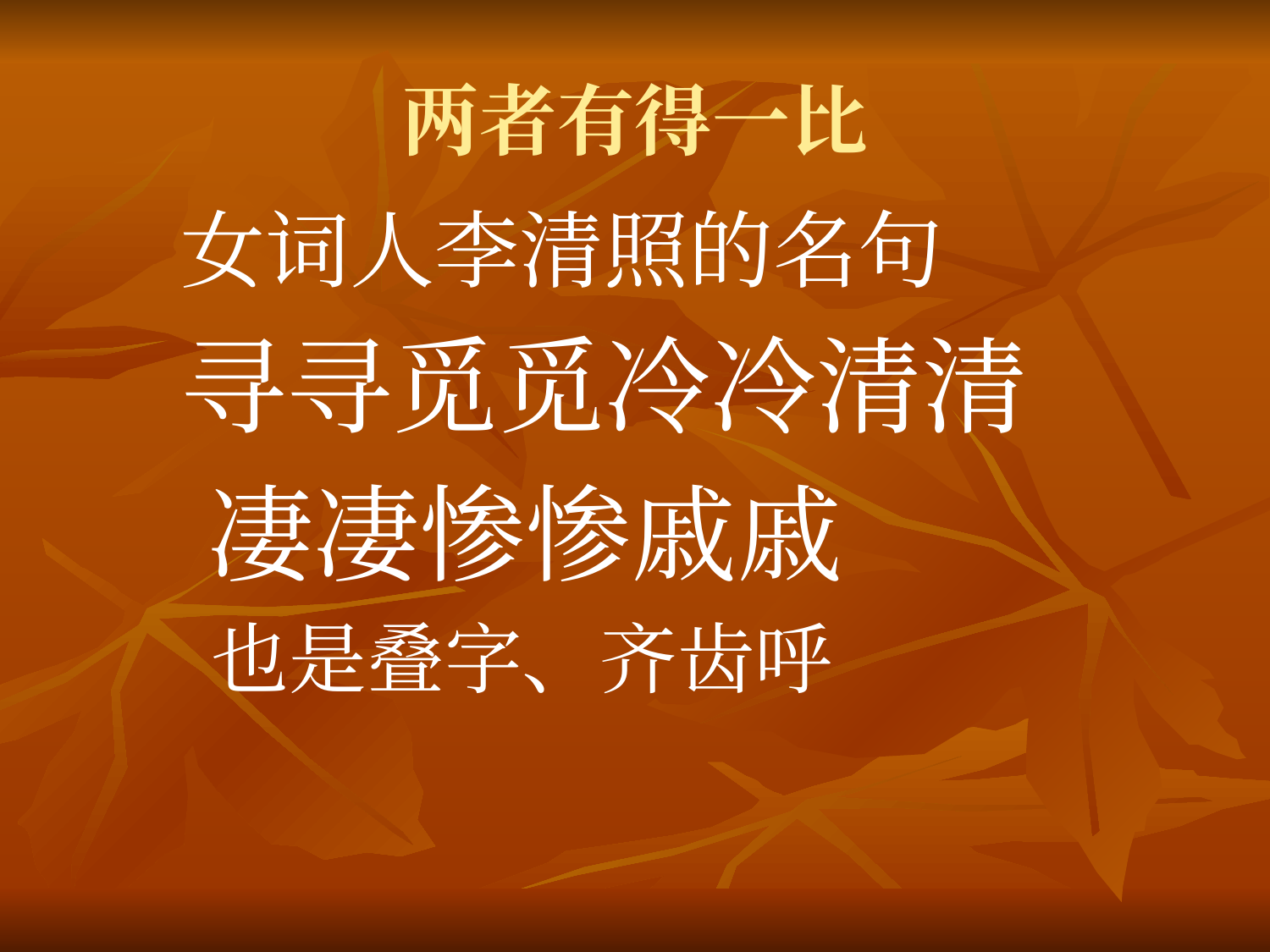

# 两者有得一比
    女词人李清照的名句
    寻寻觅觅冷冷清清
    凄凄惨惨戚戚
      也是叠字、齐齿呼